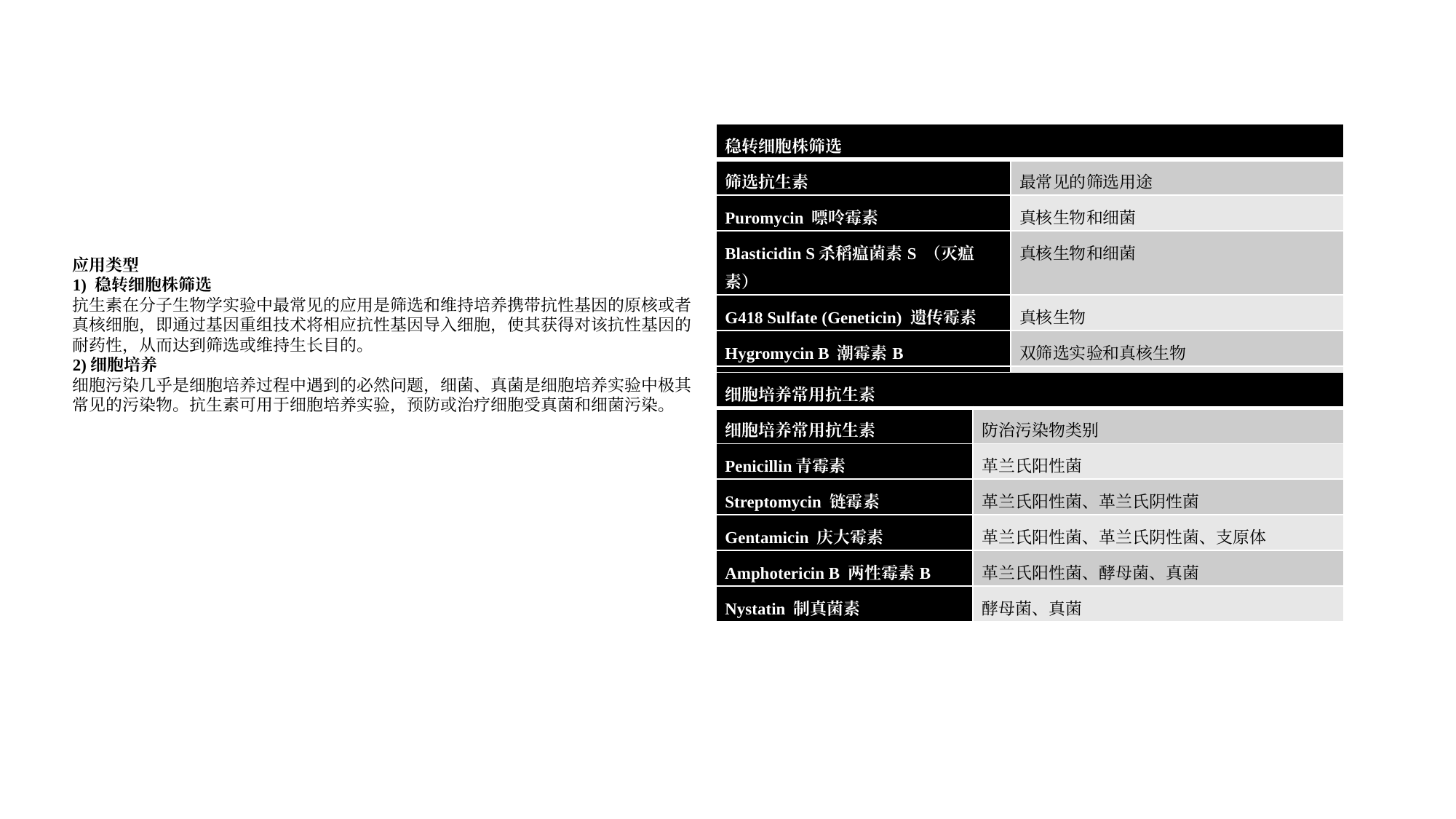

| 稳转细胞株筛选 |  |
| --- | --- |
| 筛选抗生素 | 最常见的筛选用途 |
| Puromycin 嘌呤霉素 | 真核生物和细菌 |
| Blasticidin S杀稻瘟菌素S （灭瘟素） | 真核生物和细菌 |
| G418 Sulfate (Geneticin) 遗传霉素 | 真核生物 |
| Hygromycin B 潮霉素B | 双筛选实验和真核生物 |
| Aureobasidin A 金担子素A（AbA） | 酵母菌 |
应用类型
1) 稳转细胞株筛选
抗生素在分子生物学实验中最常见的应用是筛选和维持培养携带抗性基因的原核或者真核细胞，即通过基因重组技术将相应抗性基因导入细胞，使其获得对该抗性基因的耐药性，从而达到筛选或维持生长目的。
2)细胞培养
细胞污染几乎是细胞培养过程中遇到的必然问题，细菌、真菌是细胞培养实验中极其常见的污染物。抗生素可用于细胞培养实验，预防或治疗细胞受真菌和细菌污染。

| 细胞培养常用抗生素 |  |
| --- | --- |
| 细胞培养常用抗生素 | 防治污染物类别 |
| Penicillin青霉素 | 革兰氏阳性菌 |
| Streptomycin 链霉素 | 革兰氏阳性菌、革兰氏阴性菌 |
| Gentamicin 庆大霉素 | 革兰氏阳性菌、革兰氏阴性菌、支原体 |
| Amphotericin B 两性霉素B | 革兰氏阳性菌、酵母菌、真菌 |
| Nystatin 制真菌素 | 酵母菌、真菌 |